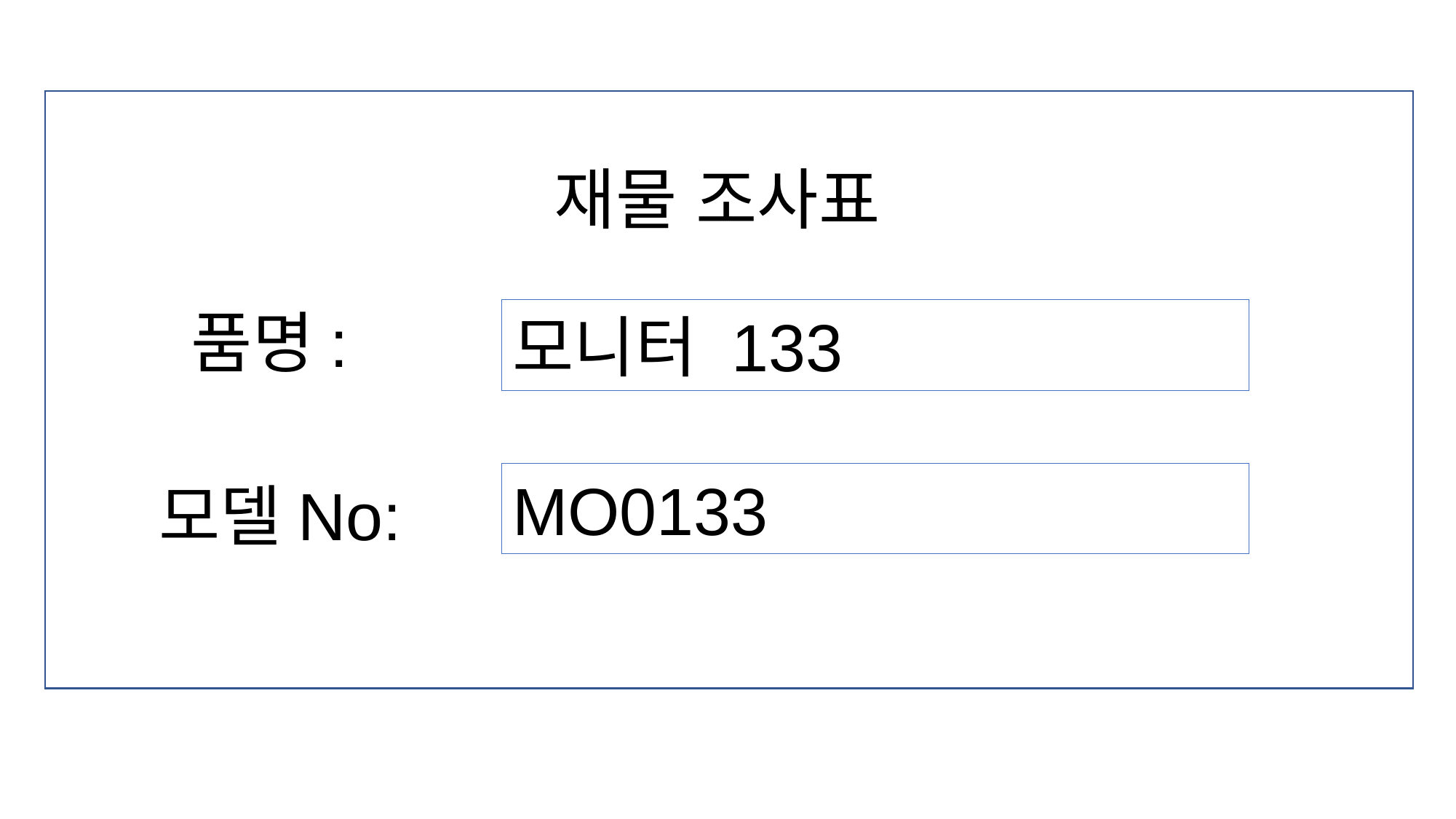

재물 조사표
품명:
모니터 133
MO0133
모델No: